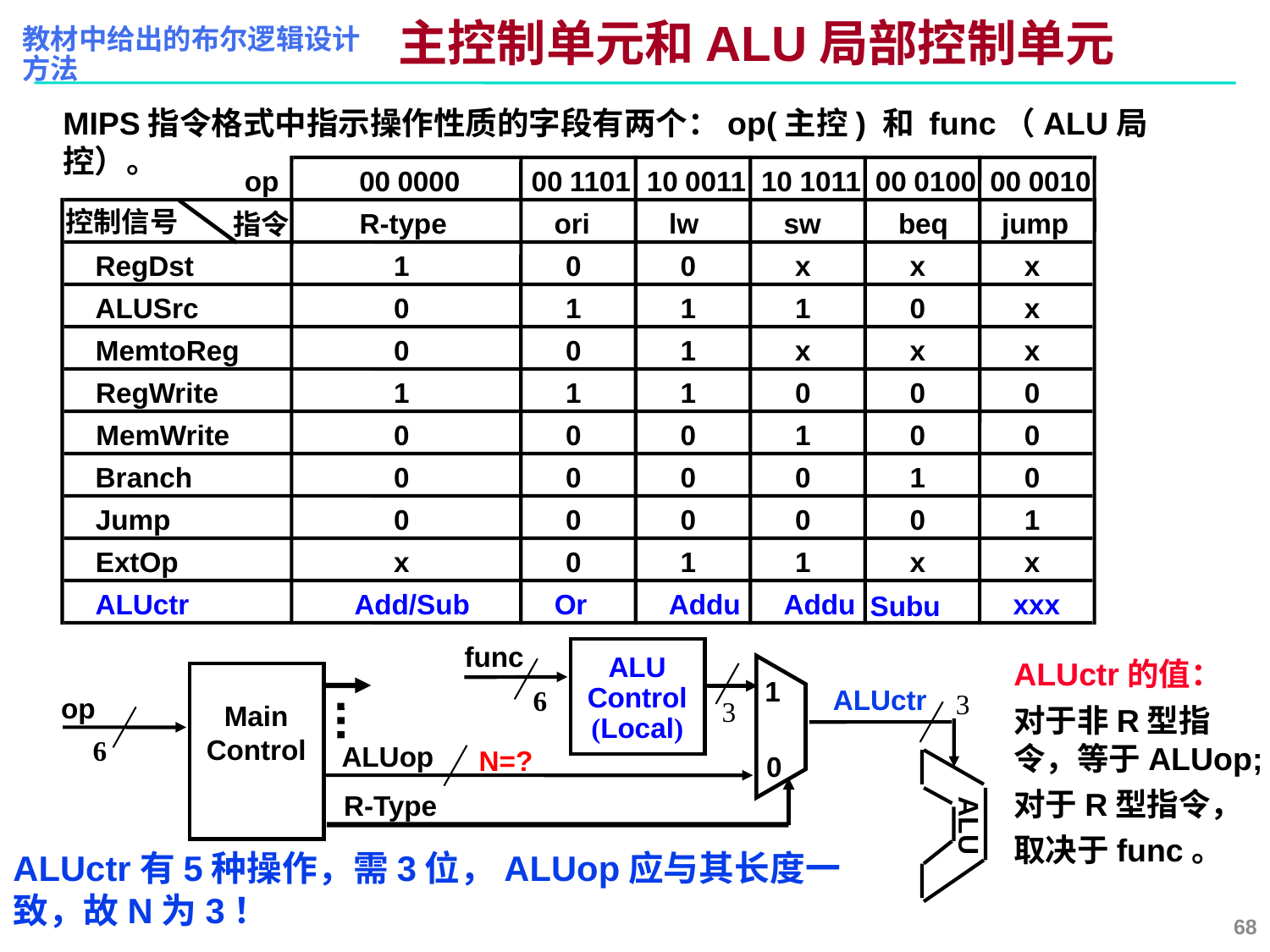

# 主控制单元和ALU局部控制单元
教材中给出的布尔逻辑设计方法
MIPS指令格式中指示操作性质的字段有两个：op(主控) 和 func（ALU局控）。

op

00 0000
00 1101
10 0011
10 1011
00 0100
00 0010

R-type
ori
lw
sw
beq
jump

RegDst
1
0
0
x
x
x

ALUSrc
0
1
1
1
0
x

MemtoReg
0
0
1
x
x
x

RegWrite
1
1
1
0
0
0

MemWrite
0
0
0
1
0
0

Branch
0
0
0
0
1
0

Jump
0
0
0
0
0
1

ExtOp
x
0
1
1
x
x

ALUctr
Add/Sub
Or
Addu
Addu
xxx
Subu

控制信号
指令
func

ALU
Control
(Local)

1
ALUctr

6
op

Main
Control

6
ALUop
N=?
0

R-Type

ALUctr有5种操作，需3位，ALUop应与其长度一致，故N为3！
ALUctr的值：
对于非R型指令，等于ALUop;
对于R型指令，
取决于func。

3
3

ALU
68